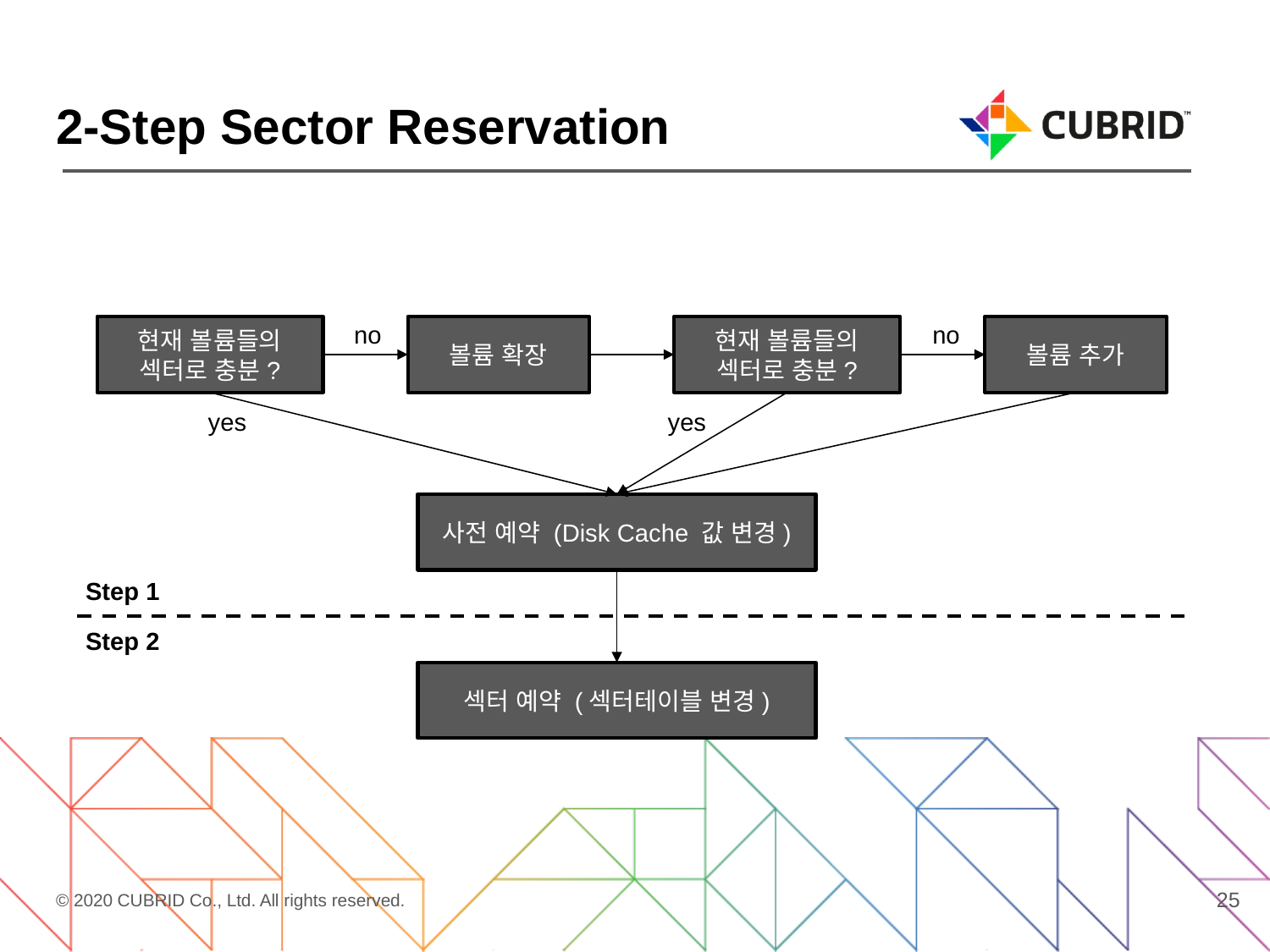

# 2-Step Sector Reservation
no
no
현재 볼륨들의 섹터로 충분?
볼륨 확장
현재 볼륨들의 섹터로 충분?
볼륨 추가
yes
yes
사전 예약 (Disk Cache 값 변경)
Step 1
Step 2
섹터 예약 (섹터테이블 변경)
25
© 2020 CUBRID Co., Ltd. All rights reserved.